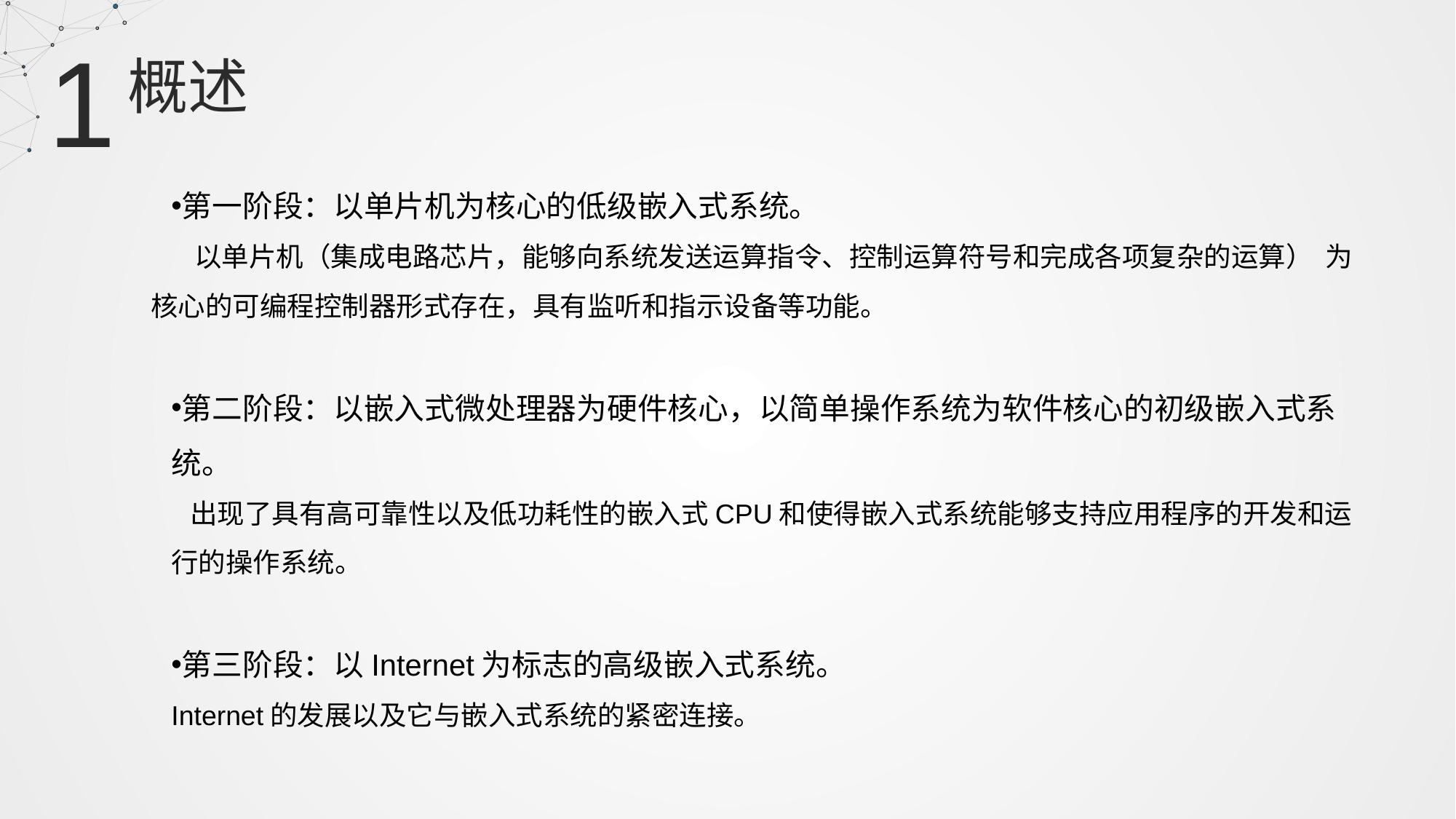

1
概述
第一阶段：以单片机为核心的低级嵌入式系统。
      以单片机（集成电路芯片，能够向系统发送运算指令、控制运算符号和完成各项复杂的运算）  为核心的可编程控制器形式存在，具有监听和指示设备等功能。

第二阶段：以嵌入式微处理器为硬件核心，以简单操作系统为软件核心的初级嵌入式系统。
  出现了具有高可靠性以及低功耗性的嵌入式CPU和使得嵌入式系统能够支持应用程序的开发和运行的操作系统。

第三阶段：以Internet为标志的高级嵌入式系统。
Internet的发展以及它与嵌入式系统的紧密连接。